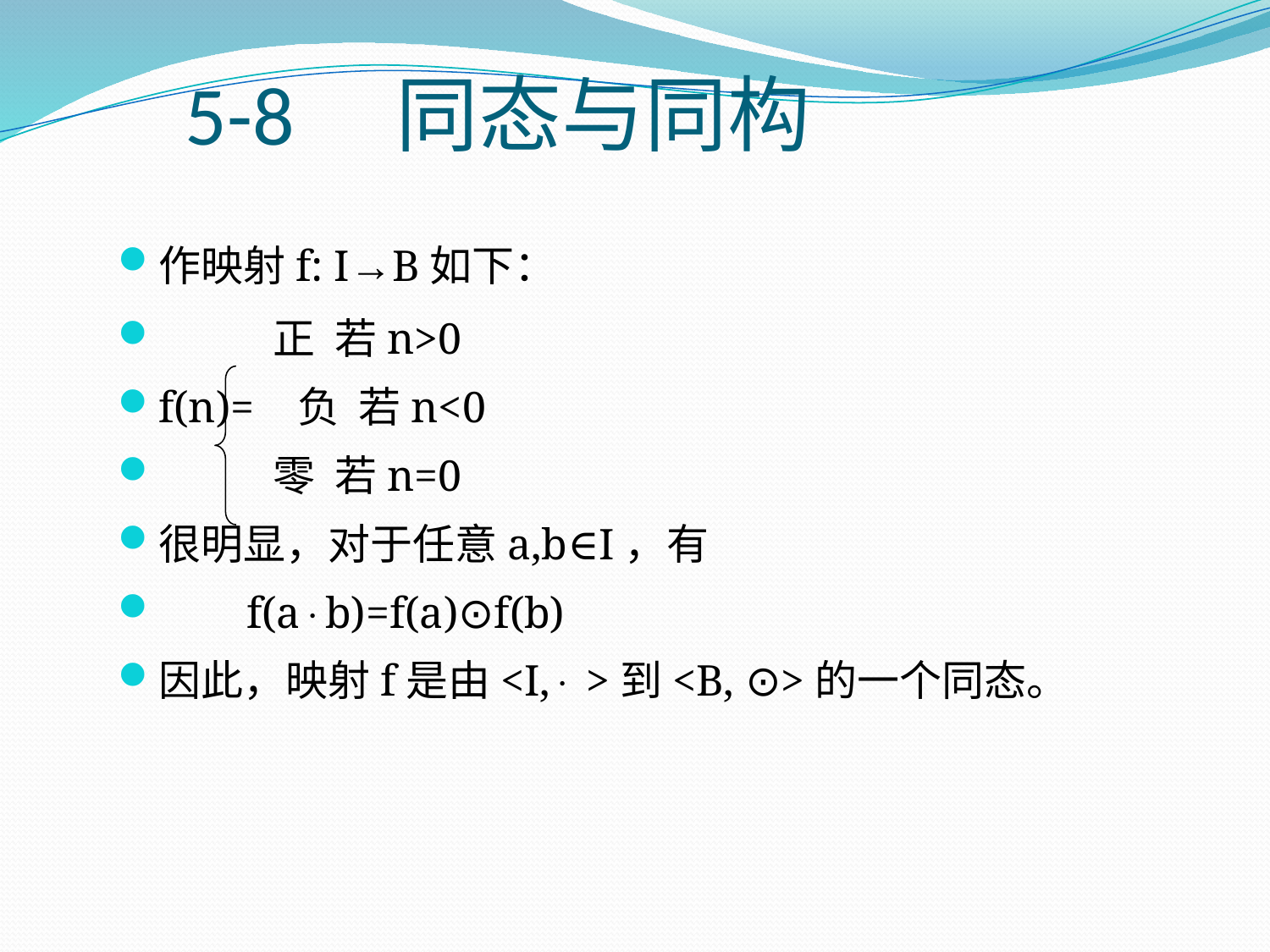

# 5-8　同态与同构
作映射f: I→B如下：
           正  若n>0
f(n)=   负  若n<0
           零  若n=0
很明显，对于任意a,b∈I，有
        f(a⋅b)=f(a)⊙f(b)
因此，映射f是由<I,⋅ >到<B, ⊙>的一个同态。